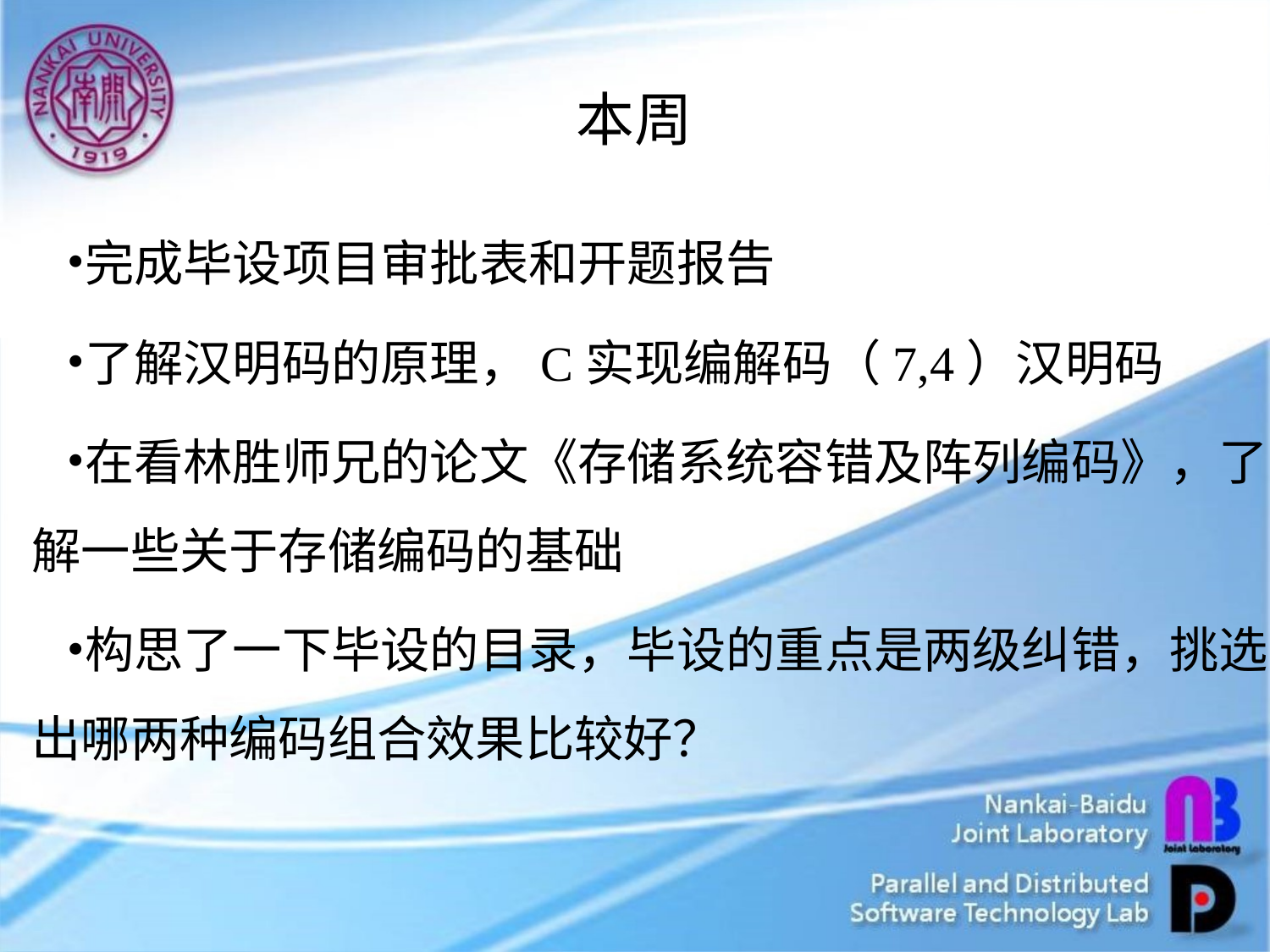

# 本周
完成毕设项目审批表和开题报告
了解汉明码的原理，C实现编解码（7,4）汉明码
在看林胜师兄的论文《存储系统容错及阵列编码》，了解一些关于存储编码的基础
构思了一下毕设的目录，毕设的重点是两级纠错，挑选出哪两种编码组合效果比较好？